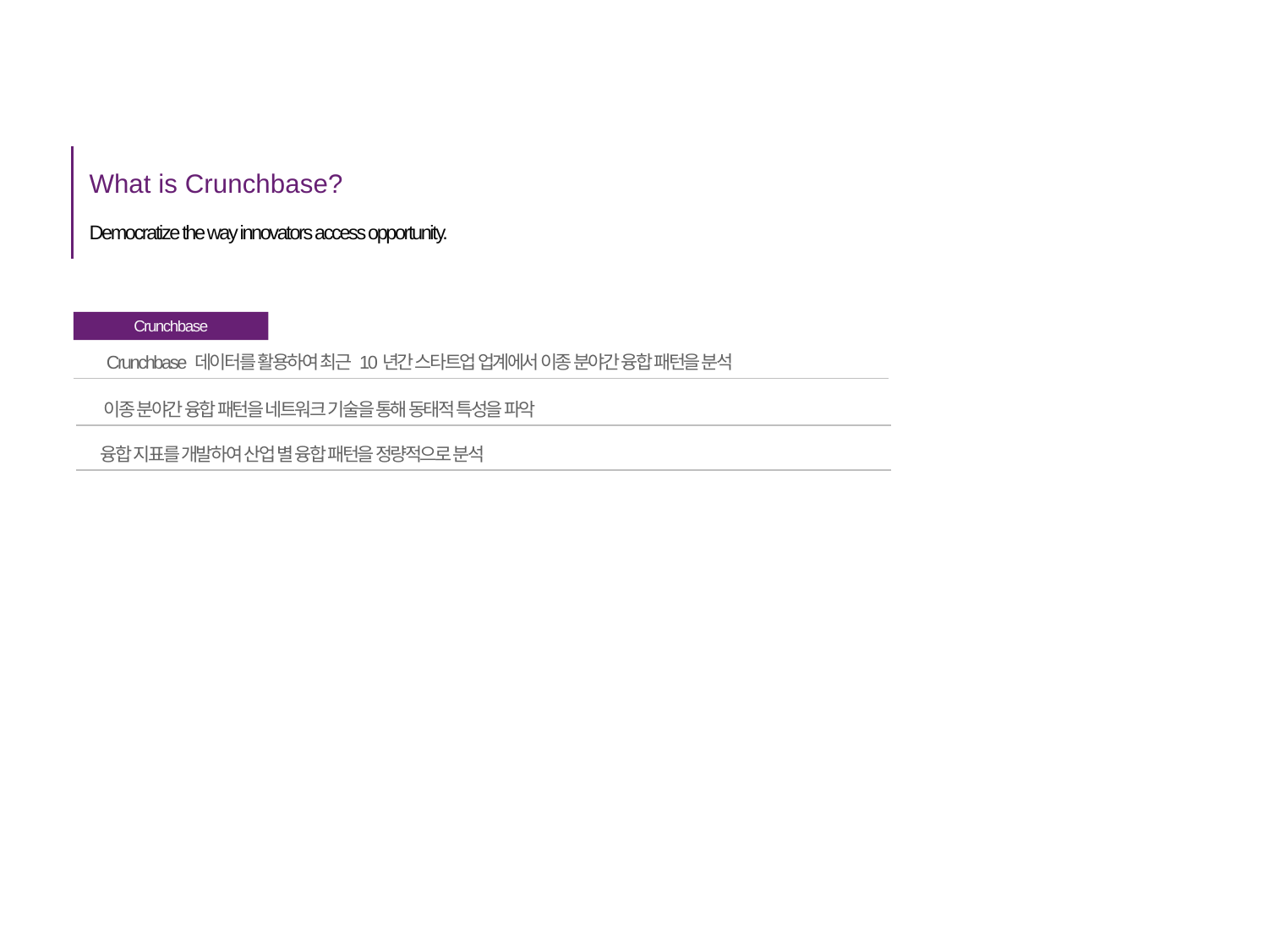

What is Crunchbase?
Democratize the way innovators access opportunity.
Crunchbase
Crunchbase 데이터를 활용하여 최근 10년간 스타트업 업계에서 이종 분야간 융합 패턴을 분석
이종 분야간 융합 패턴을 네트워크 기술을 통해 동태적 특성을 파악
융합 지표를 개발하여 산업 별 융합 패턴을 정량적으로 분석